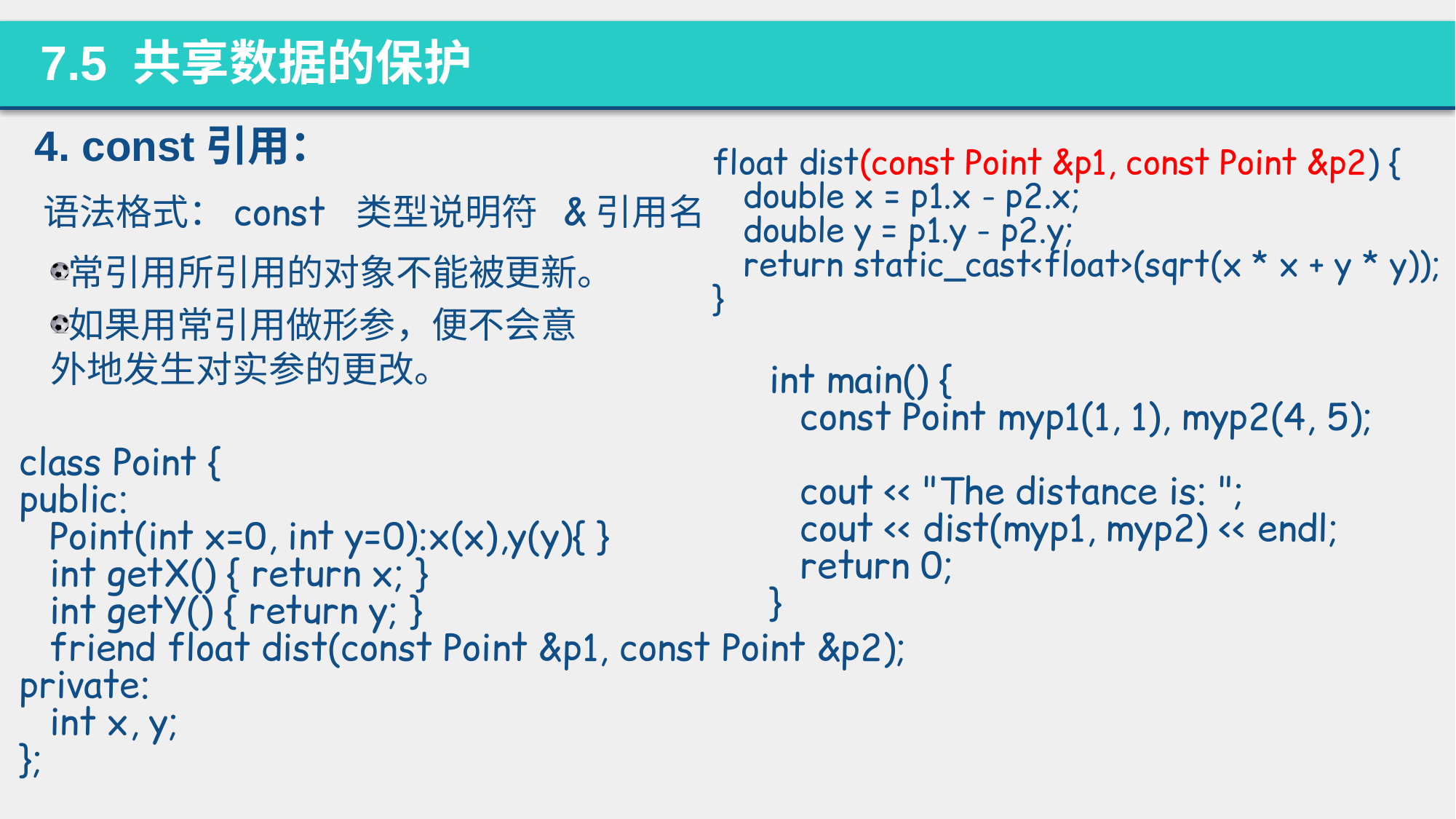

7.5 共享数据的保护
4. const引用：
float dist(const Point &p1, const Point &p2) {
	double x = p1.x - p2.x;
	double y = p1.y - p2.y;
	return static_cast<float>(sqrt(x * x + y * y));
}
语法格式：const  类型说明符  &引用名
常引用所引用的对象不能被更新。
如果用常引用做形参，便不会意外地发生对实参的更改。
int main() {
	const Point myp1(1, 1), myp2(4, 5);
	cout << "The distance is: ";
	cout << dist(myp1, myp2) << endl;
	return 0;
}
class Point {
public:
	Point(int x=0, int y=0):x(x),y(y){ }
	int getX() { return x; }
	int getY() { return y; }
	friend float dist(const Point &p1, const Point &p2);
private:
	int x, y;
};